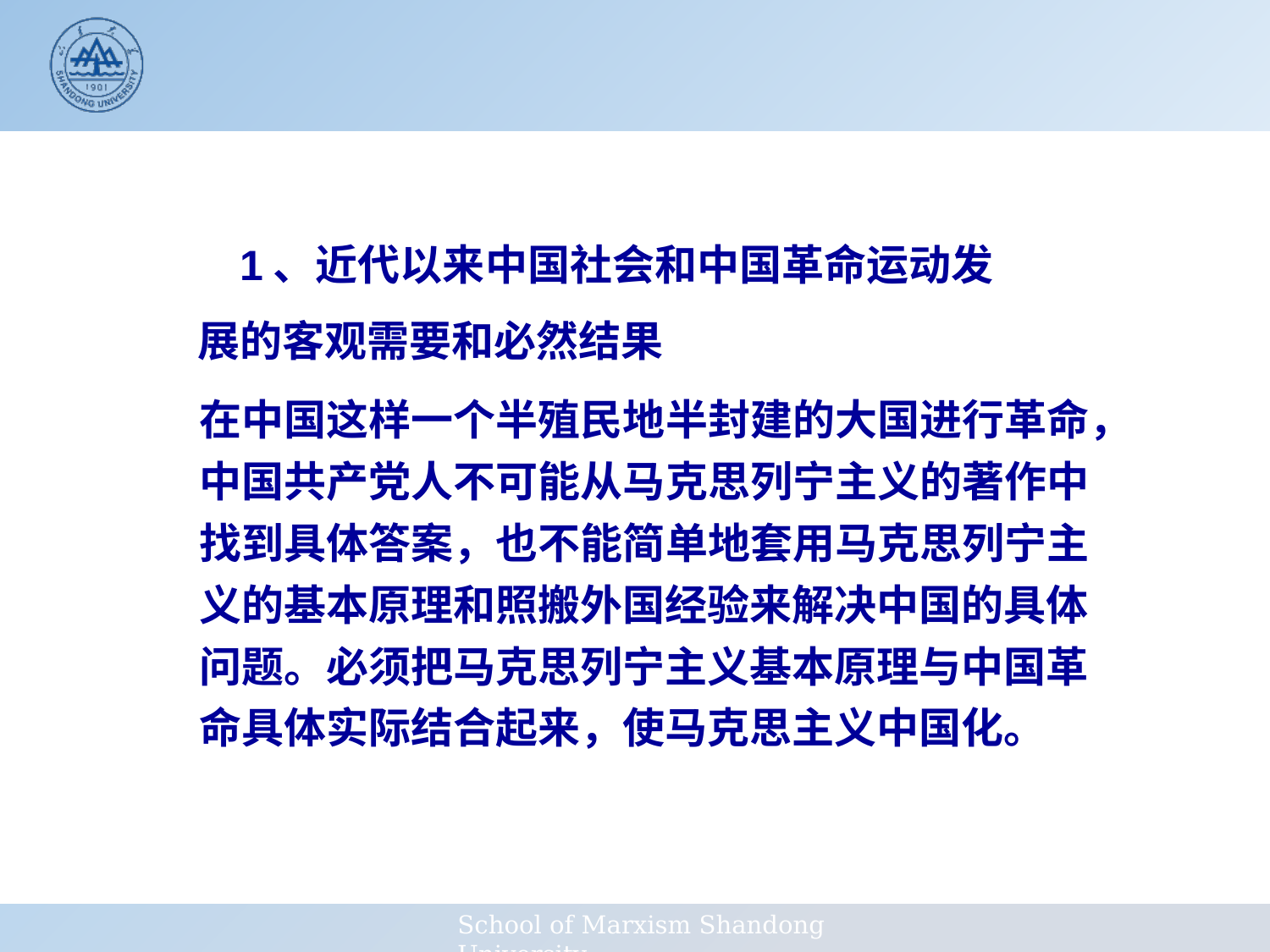

1、近代以来中国社会和中国革命运动发展的客观需要和必然结果
在中国这样一个半殖民地半封建的大国进行革命，中国共产党人不可能从马克思列宁主义的著作中找到具体答案，也不能简单地套用马克思列宁主义的基本原理和照搬外国经验来解决中国的具体问题。必须把马克思列宁主义基本原理与中国革命具体实际结合起来，使马克思主义中国化。